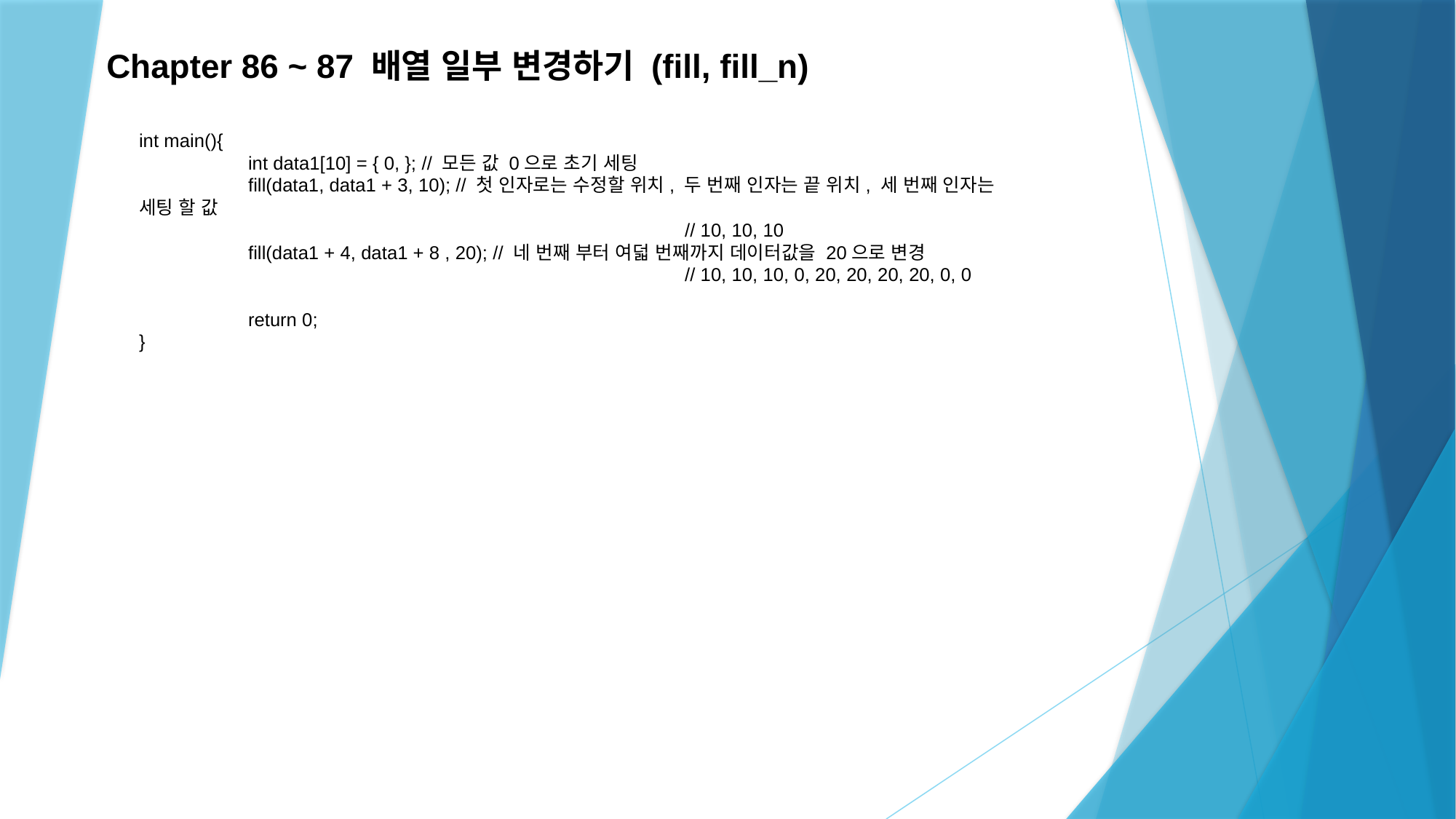

Chapter 86 ~ 87 배열 일부 변경하기 (fill, fill_n)
int main(){
	int data1[10] = { 0, }; // 모든 값 0으로 초기 세팅
	fill(data1, data1 + 3, 10); // 첫 인자로는 수정할 위치, 두 번째 인자는 끝 위치, 세 번째 인자는 세팅 할 값
					// 10, 10, 10
	fill(data1 + 4, data1 + 8 , 20); // 네 번째 부터 여덟 번째까지 데이터값을 20으로 변경
					// 10, 10, 10, 0, 20, 20, 20, 20, 0, 0
	return 0;
}